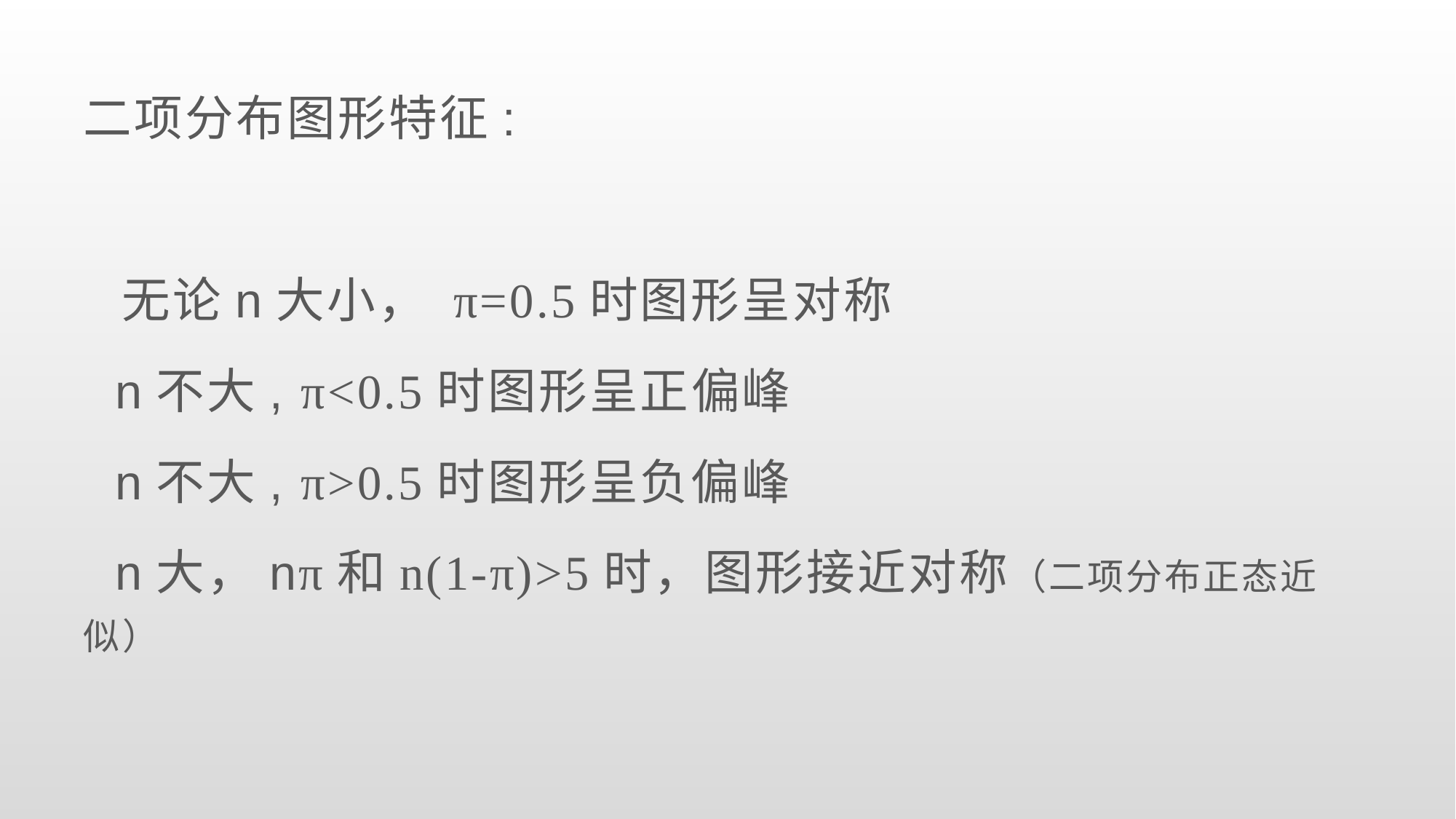

二项分布图形特征:

  无论n大小， π=0.5时图形呈对称
  n不大, π<0.5时图形呈正偏峰
  n不大, π>0.5时图形呈负偏峰
  n大，nπ和n(1-π)>5时，图形接近对称（二项分布正态近似）